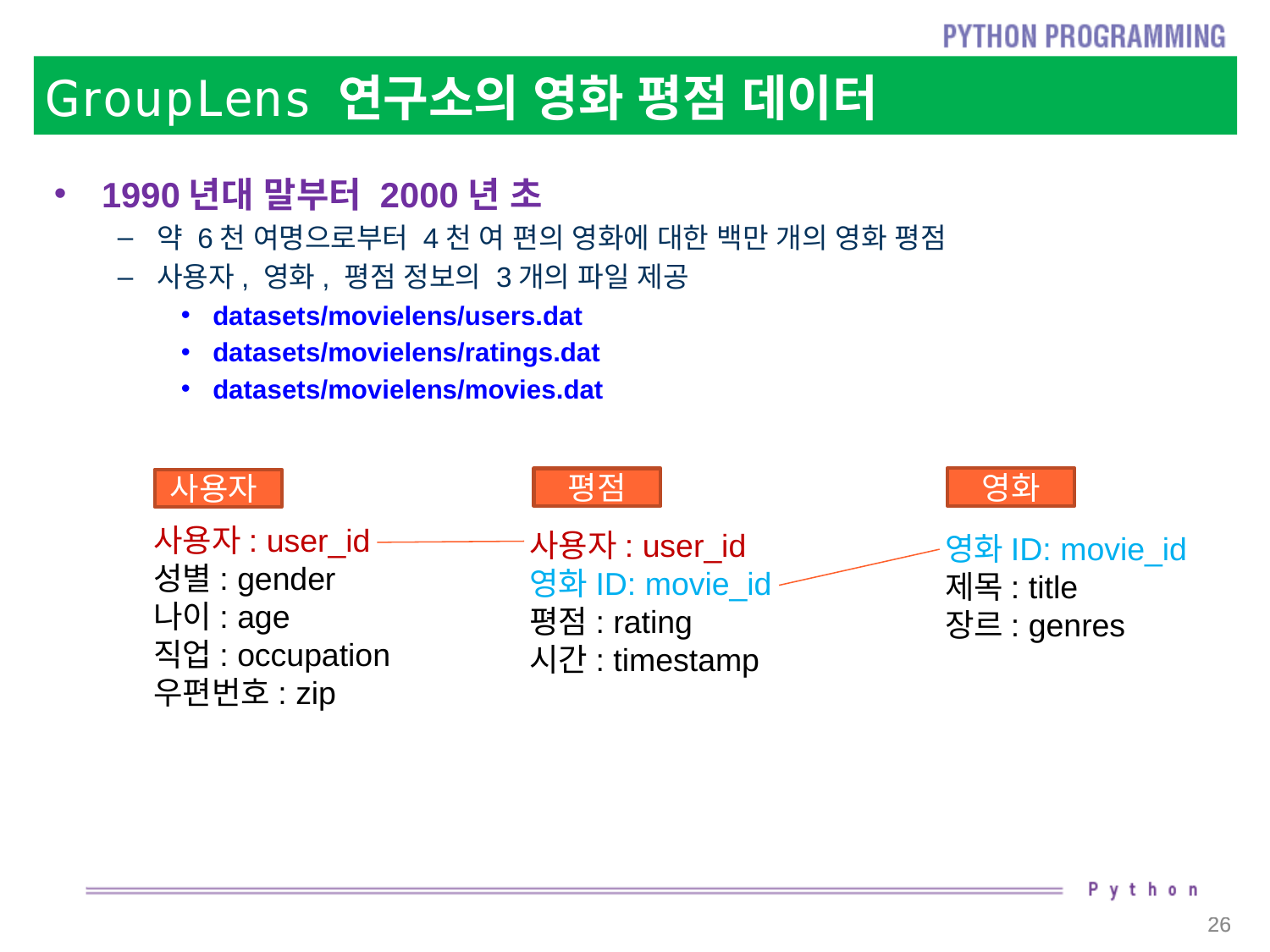

# GroupLens 연구소의 영화 평점 데이터
1990년대 말부터 2000년 초
약 6천 여명으로부터 4천 여 편의 영화에 대한 백만 개의 영화 평점
사용자, 영화, 평점 정보의 3개의 파일 제공
datasets/movielens/users.dat
datasets/movielens/ratings.dat
datasets/movielens/movies.dat

영화
평점
사용자
사용자: user_id
성별: gender
나이: age
직업: occupation
우편번호: zip
사용자: user_id
영화ID: movie_id
평점: rating
시간: timestamp
영화ID: movie_id
제목: title
장르: genres
26